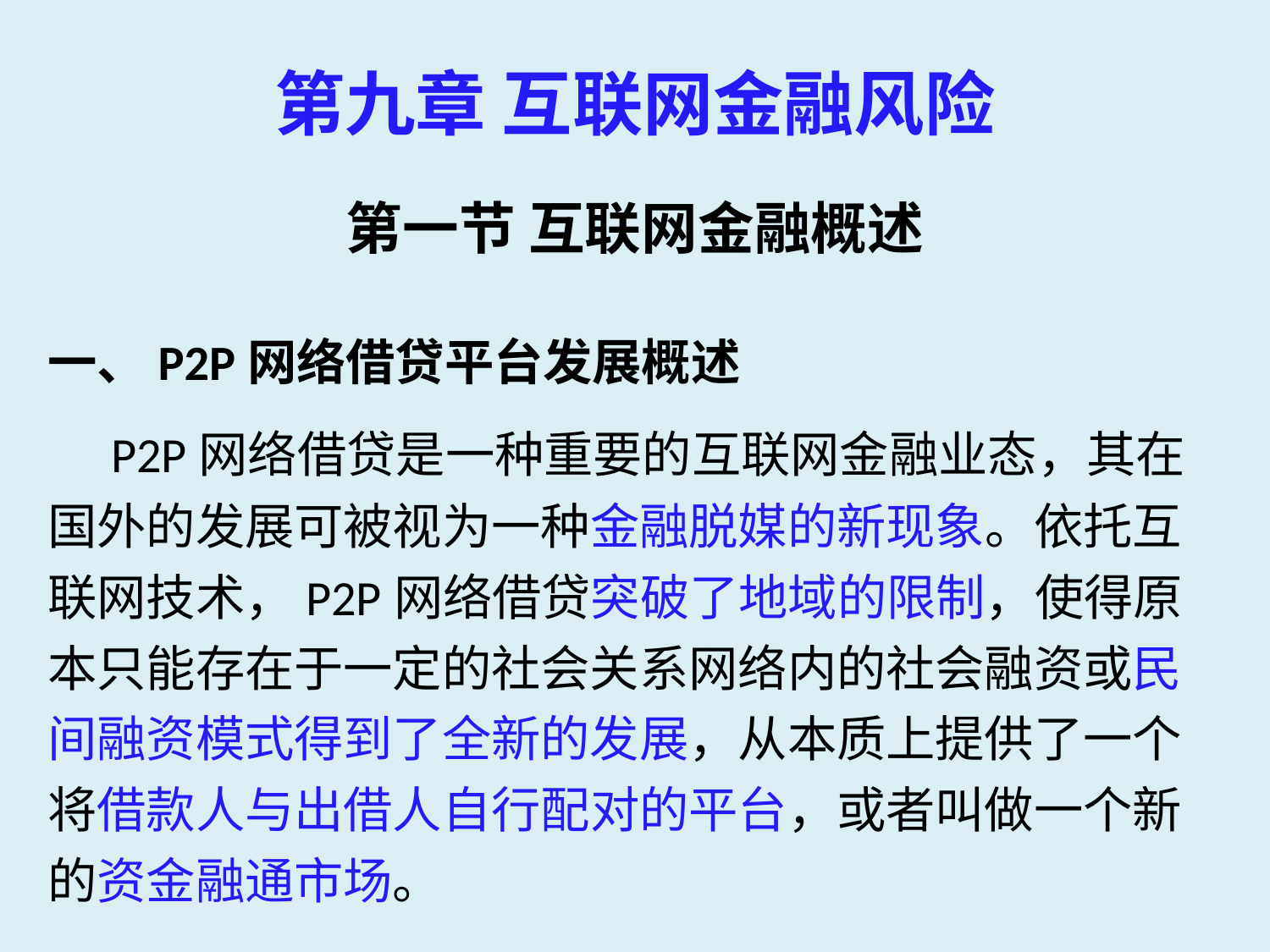

# 第九章 互联网金融风险
第一节 互联网金融概述

一、P2P网络借贷平台发展概述
     P2P网络借贷是一种重要的互联网金融业态，其在国外的发展可被视为一种金融脱媒的新现象。依托互联网技术，P2P网络借贷突破了地域的限制，使得原本只能存在于一定的社会关系网络内的社会融资或民间融资模式得到了全新的发展，从本质上提供了一个将借款人与出借人自行配对的平台，或者叫做一个新的资金融通市场。
7